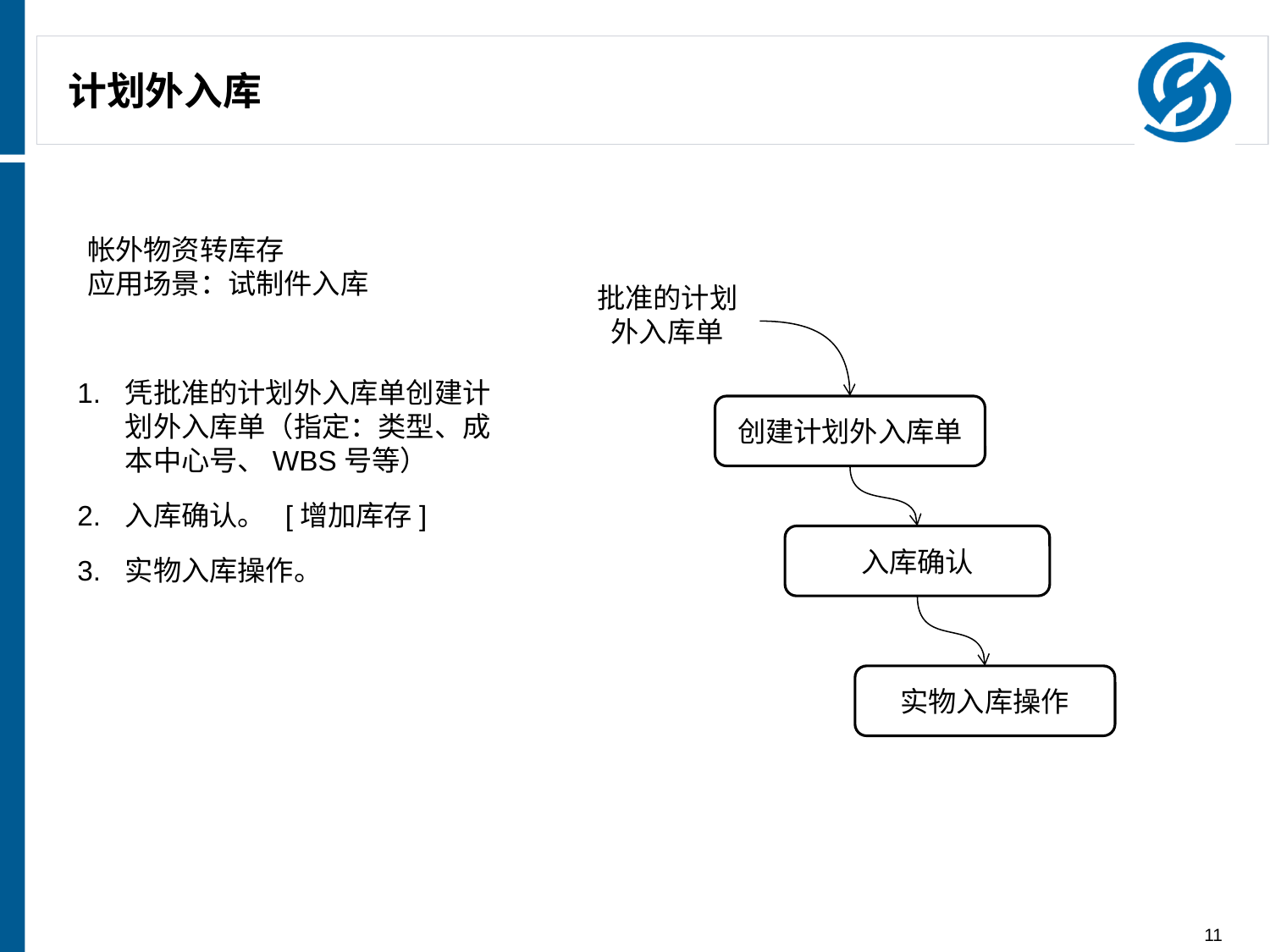

# 计划外入库
帐外物资转库存
应用场景：试制件入库
批准的计划外入库单
凭批准的计划外入库单创建计划外入库单（指定：类型、成本中心号、WBS号等）
入库确认。  [增加库存]
实物入库操作。
创建计划外入库单
入库确认
实物入库操作
11